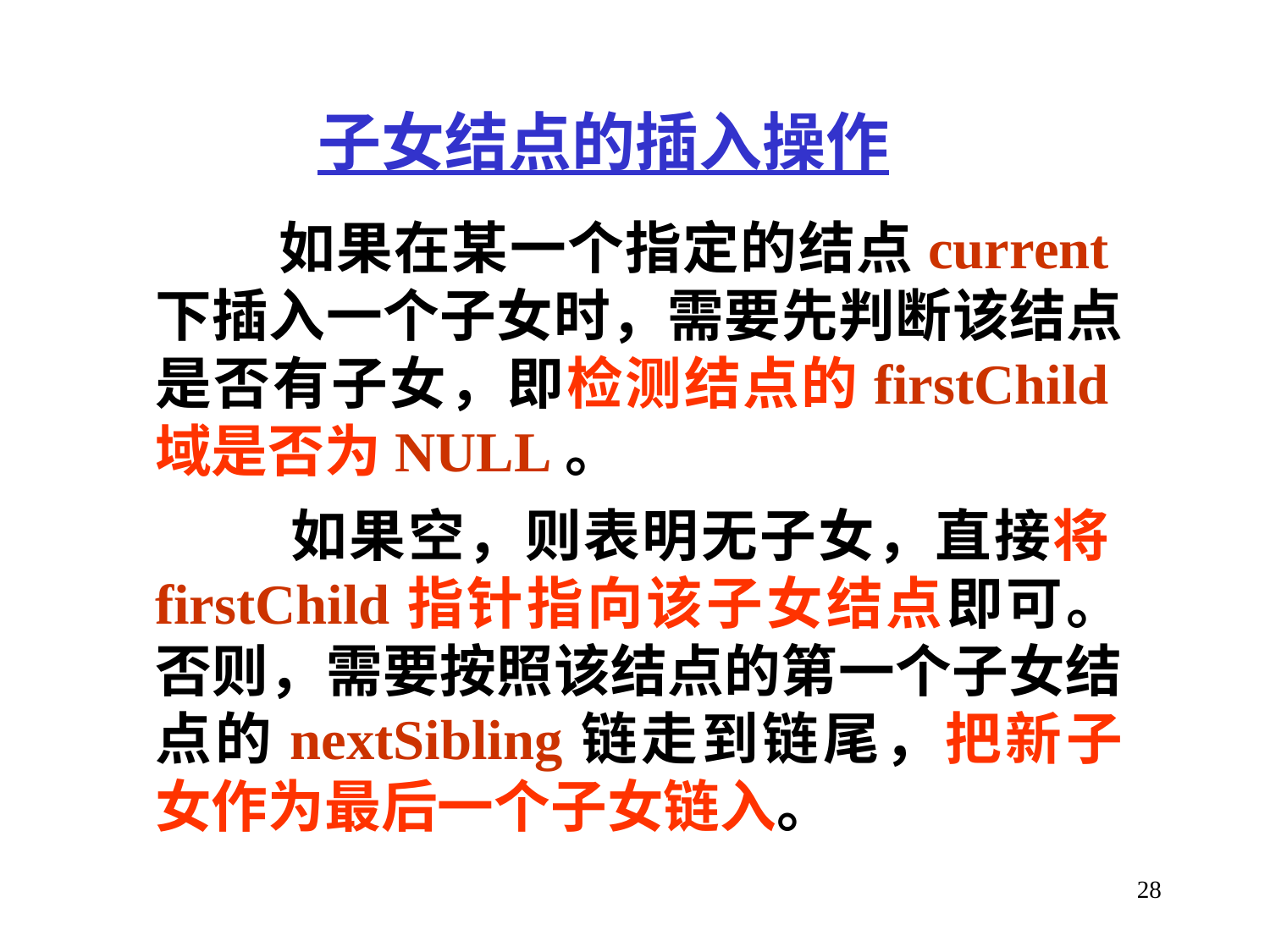

子女结点的插入操作
           如果在某一个指定的结点current下插入一个子女时，需要先判断该结点是否有子女，即检测结点的firstChild域是否为NULL。
	        如果空，则表明无子女，直接将firstChild指针指向该子女结点即可。否则，需要按照该结点的第一个子女结点的nextSibling链走到链尾，把新子女作为最后一个子女链入。
28